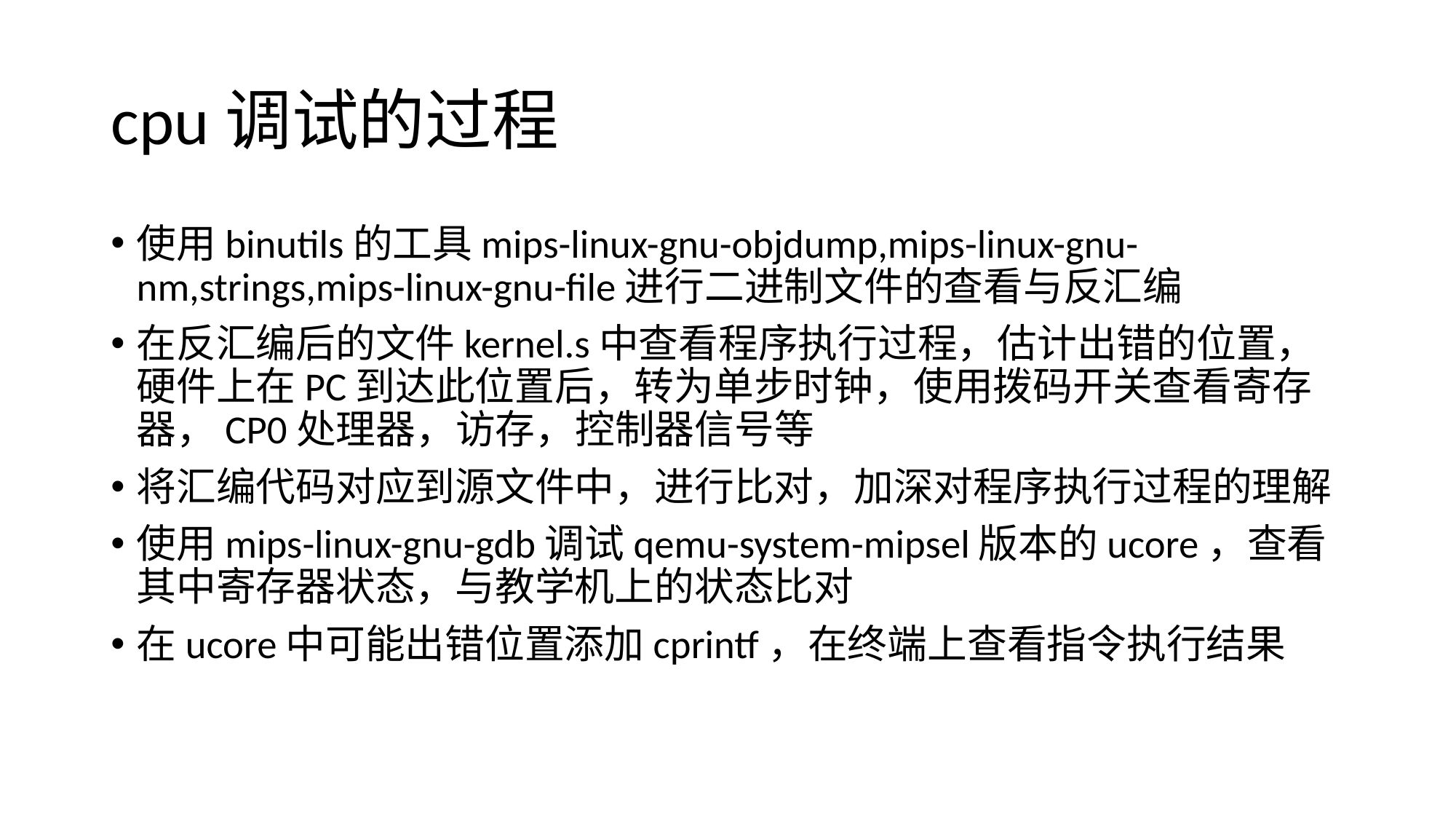

# cpu调试的过程
使用binutils的工具mips-linux-gnu-objdump,mips-linux-gnu-nm,strings,mips-linux-gnu-file进行二进制文件的查看与反汇编
在反汇编后的文件kernel.s中查看程序执行过程，估计出错的位置，硬件上在PC到达此位置后，转为单步时钟，使用拨码开关查看寄存器，CP0处理器，访存，控制器信号等
将汇编代码对应到源文件中，进行比对，加深对程序执行过程的理解
使用mips-linux-gnu-gdb调试qemu-system-mipsel版本的ucore，查看其中寄存器状态，与教学机上的状态比对
在ucore中可能出错位置添加cprintf，在终端上查看指令执行结果